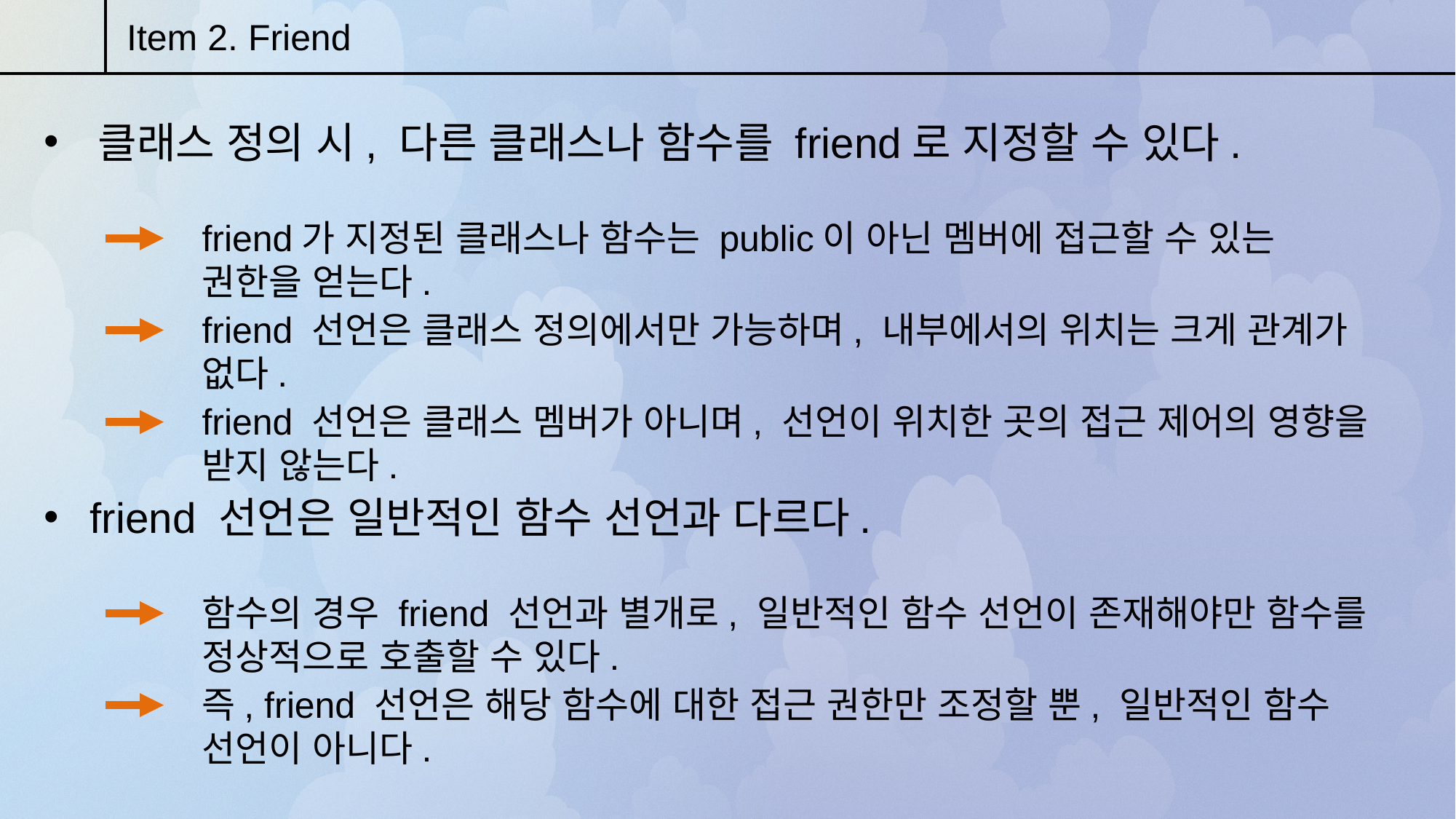

Item 2. Friend
 클래스 정의 시, 다른 클래스나 함수를 friend로 지정할 수 있다.
friend가 지정된 클래스나 함수는 public이 아닌 멤버에 접근할 수 있는 권한을 얻는다.
friend 선언은 클래스 정의에서만 가능하며, 내부에서의 위치는 크게 관계가 없다.
friend 선언은 클래스 멤버가 아니며, 선언이 위치한 곳의 접근 제어의 영향을 받지 않는다.
 friend 선언은 일반적인 함수 선언과 다르다.
함수의 경우 friend 선언과 별개로, 일반적인 함수 선언이 존재해야만 함수를 정상적으로 호출할 수 있다.
즉, friend 선언은 해당 함수에 대한 접근 권한만 조정할 뿐, 일반적인 함수 선언이 아니다.